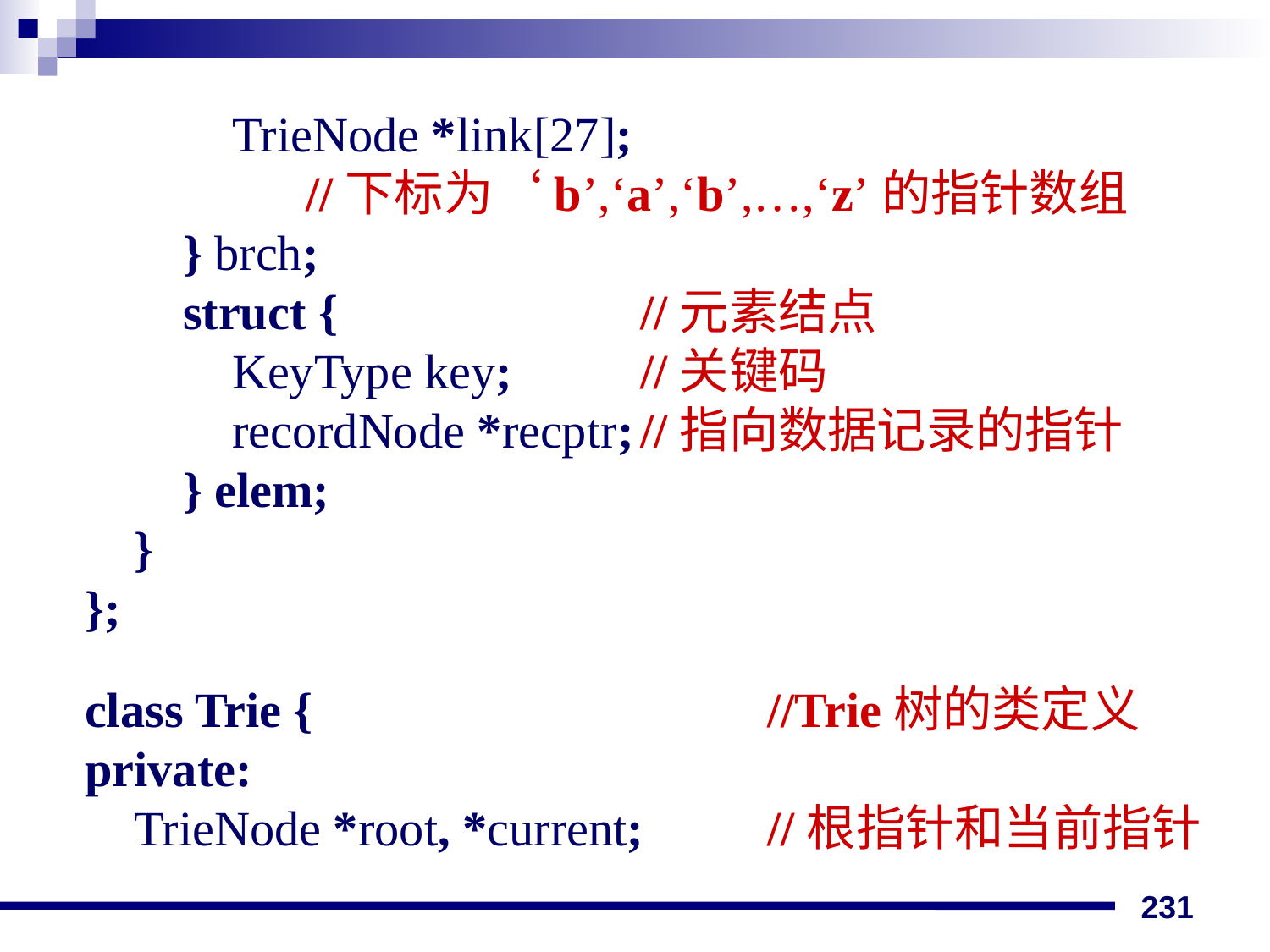

TrieNode *link[27];
                  //下标为‘b’,‘a’,‘b’,…,‘z’的指针数组
        } brch;
        struct {			//元素结点
            KeyType key;		//关键码
            recordNode *recptr;	//指向数据记录的指针
        } elem;
    }
};

class Trie {				//Trie树的类定义
private:
    TrieNode *root, *current;	//根指针和当前指针
231